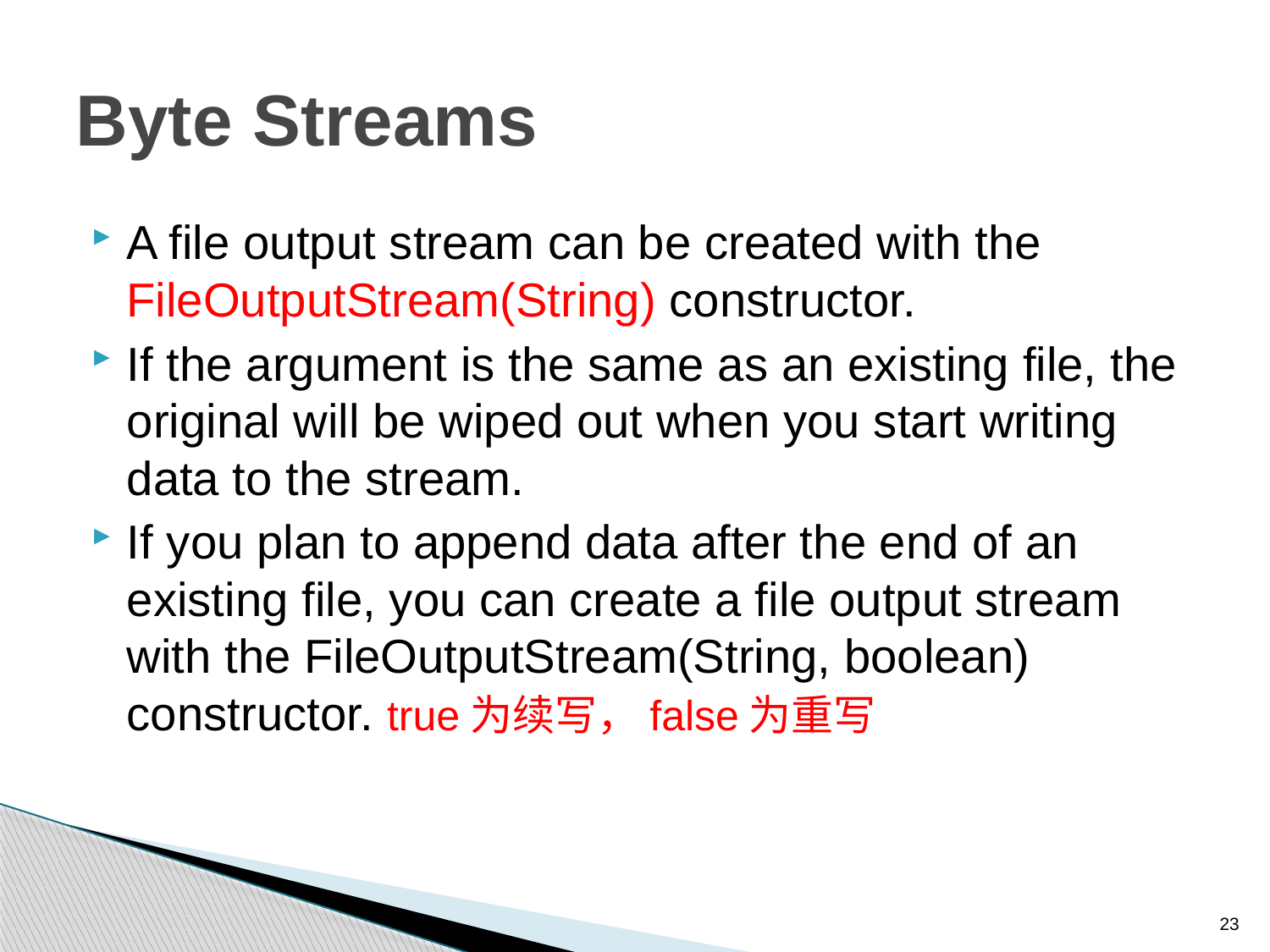

# Byte Streams
A file output stream can be created with the FileOutputStream(String) constructor.
If the argument is the same as an existing file, the original will be wiped out when you start writing data to the stream.
If you plan to append data after the end of an existing file, you can create a file output stream with the FileOutputStream(String, boolean) constructor. true为续写，false为重写
23